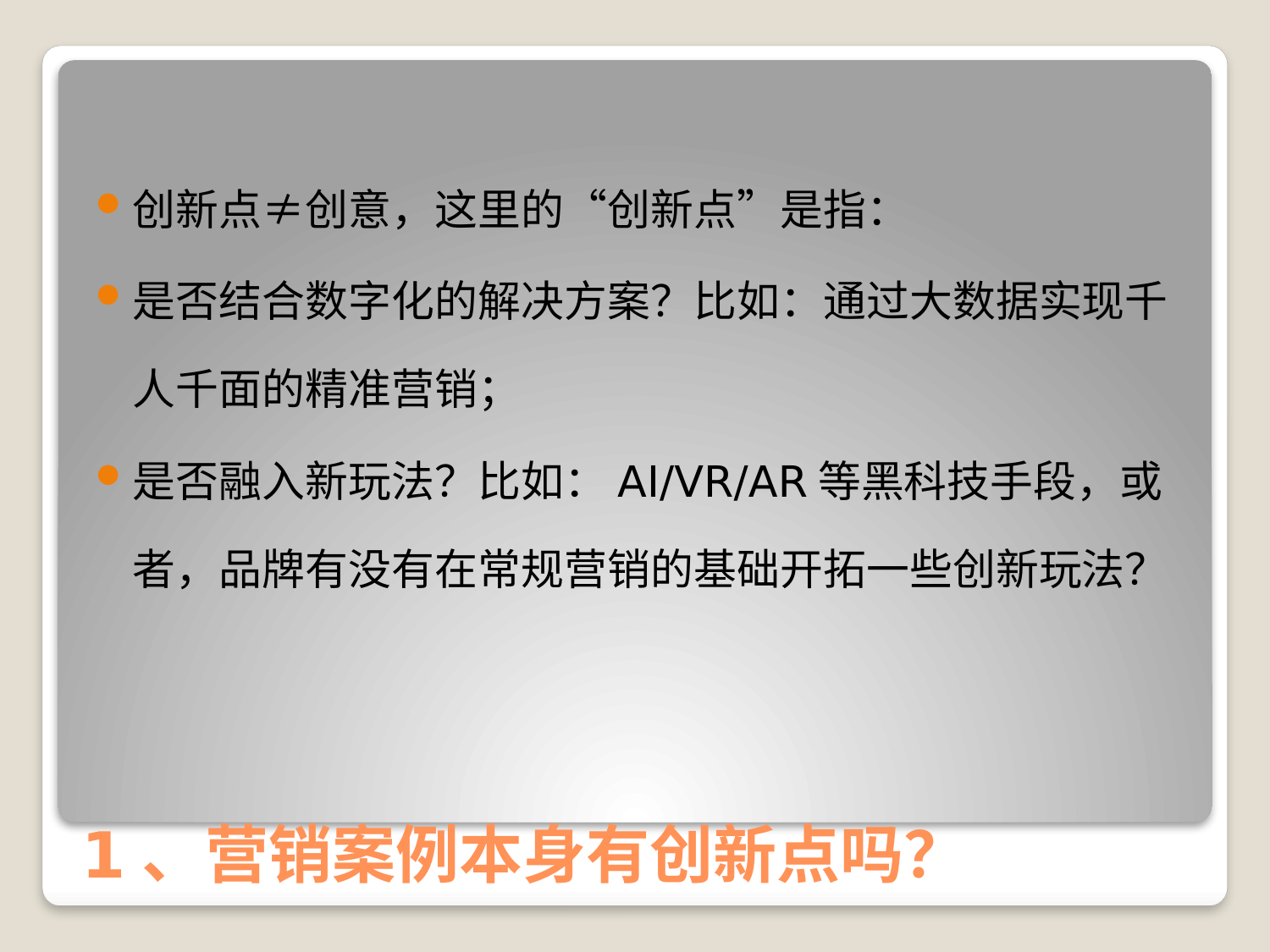

创新点≠创意，这里的“创新点”是指：
是否结合数字化的解决方案？比如：通过大数据实现千人千面的精准营销；
是否融入新玩法？比如：AI/VR/AR等黑科技手段，或者，品牌有没有在常规营销的基础开拓一些创新玩法？

# 1、营销案例本身有创新点吗？